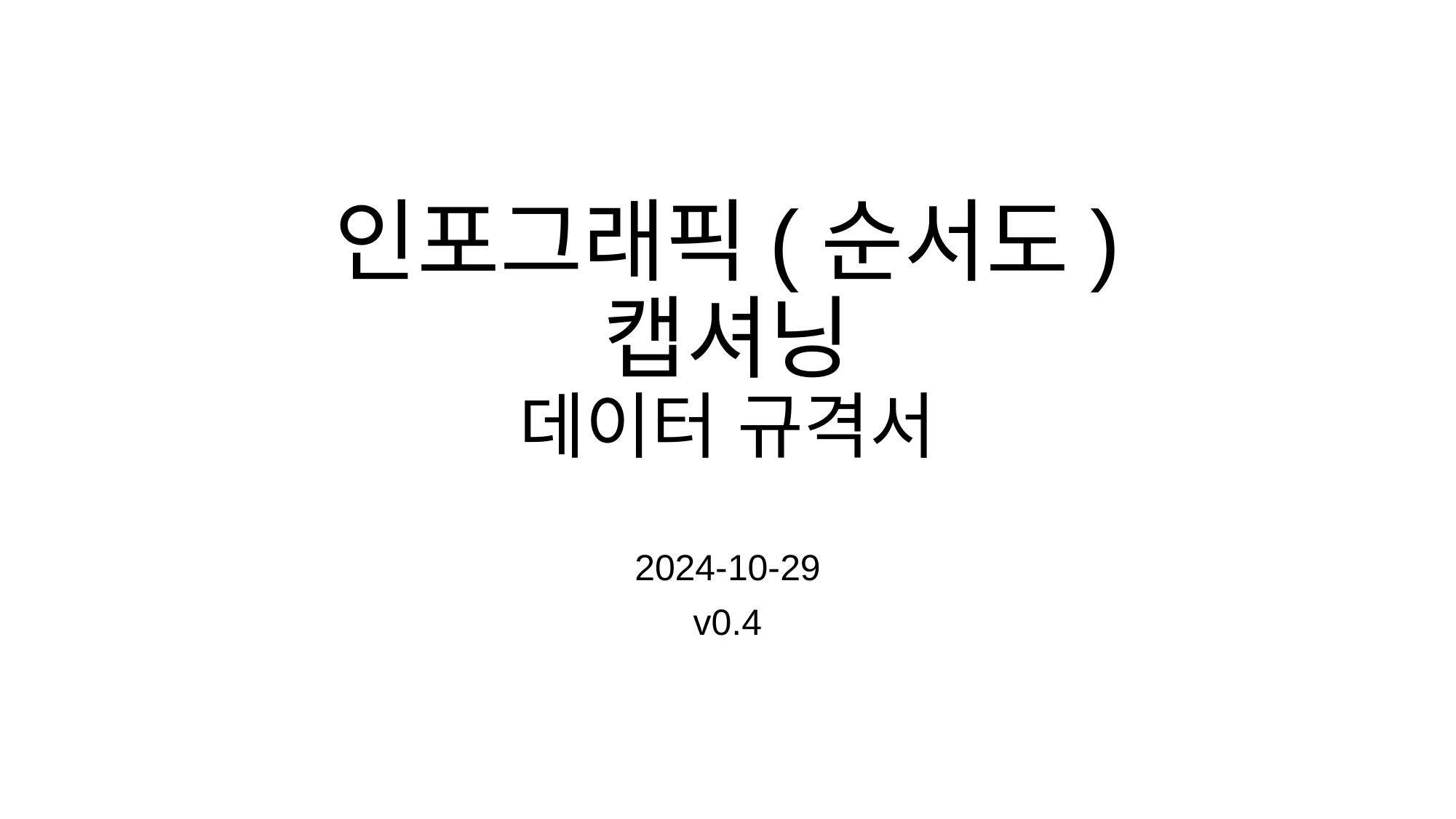

# 인포그래픽(순서도) 캡셔닝 데이터 규격서

2024-10-29
v0.4